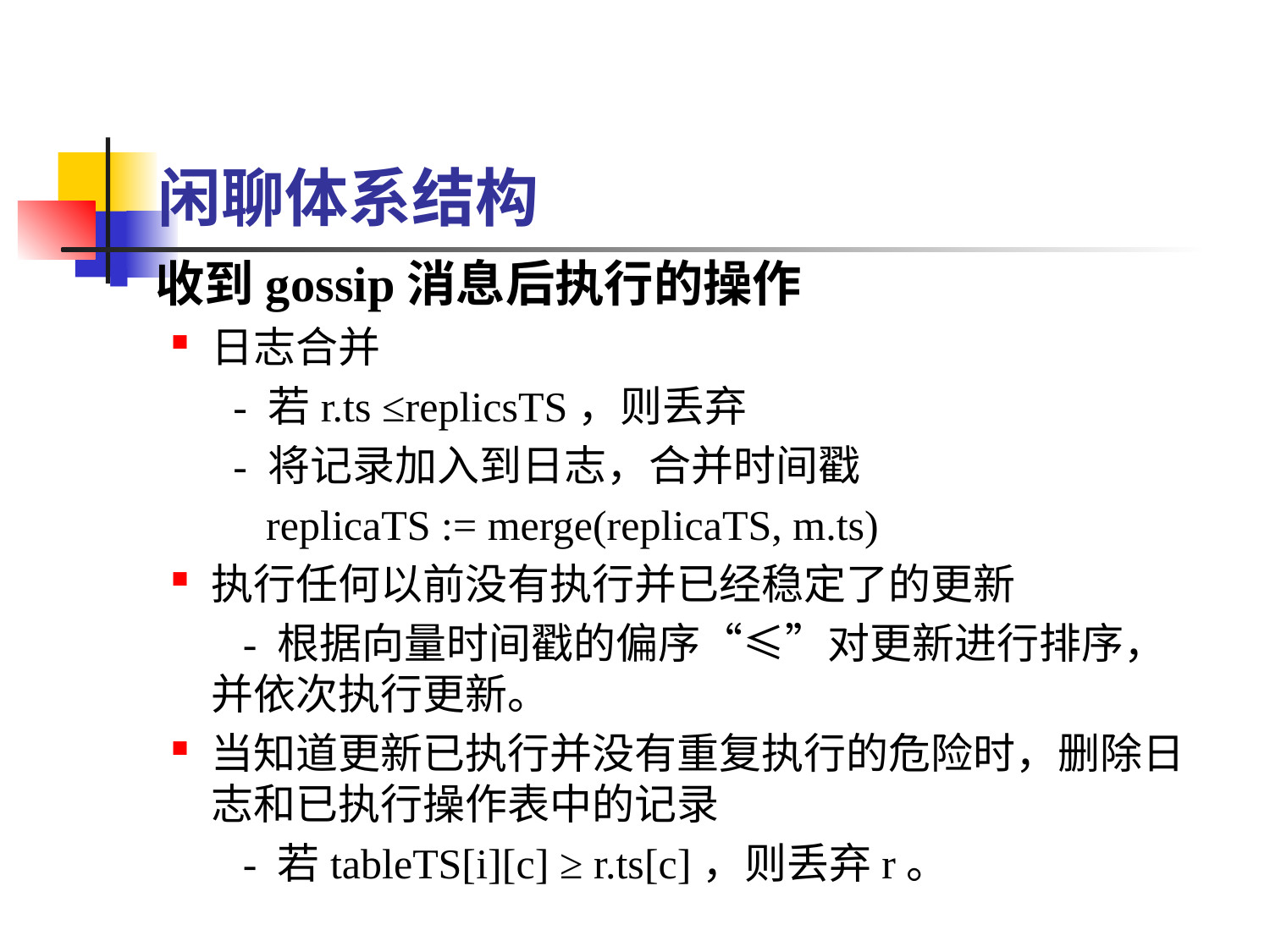

# 闲聊体系结构
收到gossip消息后执行的操作
日志合并
　 - 若r.ts ≤replicsTS，则丢弃
　 - 将记录加入到日志，合并时间戳
　　replicaTS := merge(replicaTS, m.ts)
执行任何以前没有执行并已经稳定了的更新
　  - 根据向量时间戳的偏序“≤”对更新进行排序，并依次执行更新。
当知道更新已执行并没有重复执行的危险时，删除日志和已执行操作表中的记录
　  - 若tableTS[i][c] ≥ r.ts[c]，则丢弃r。